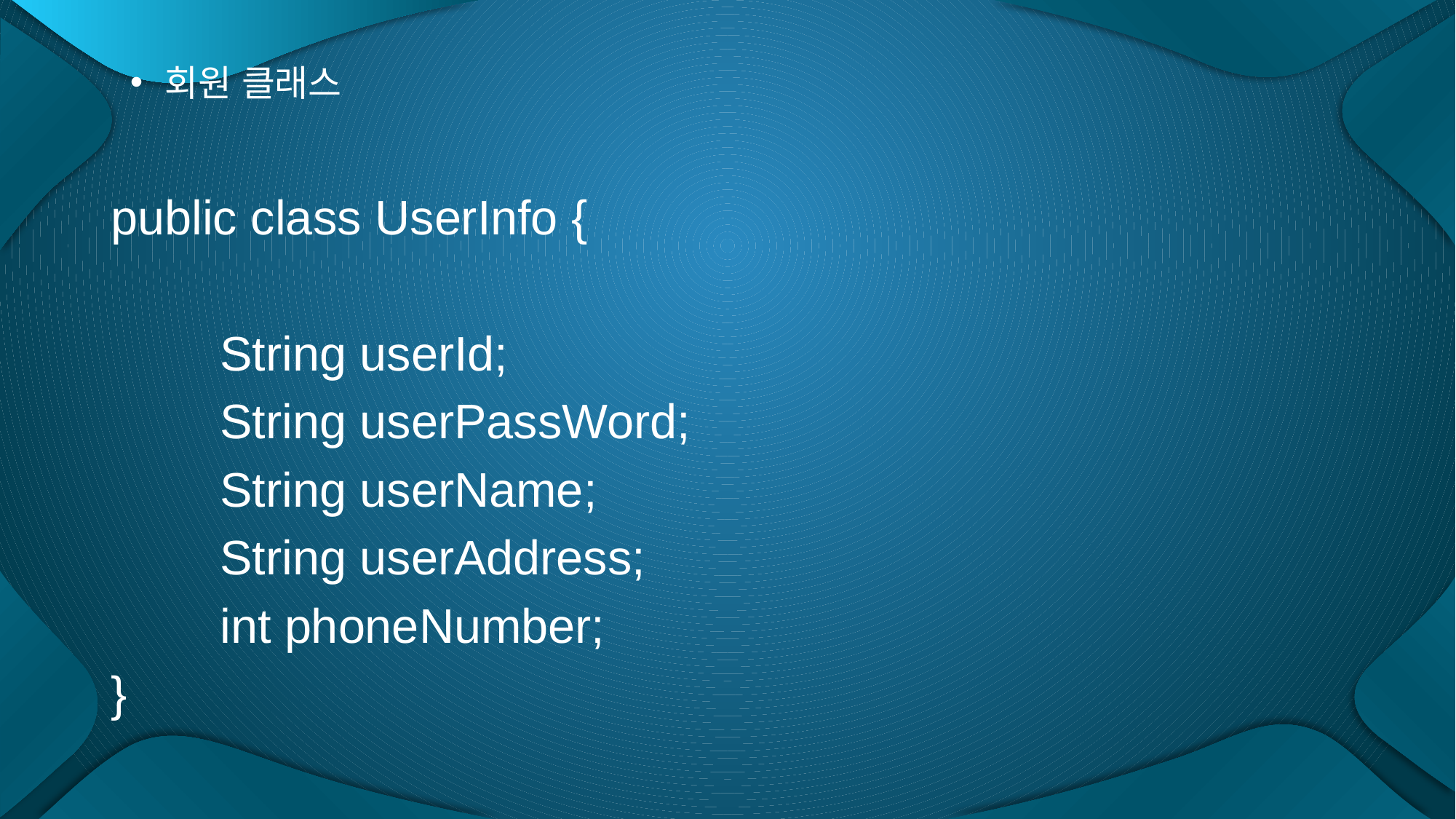

회원 클래스
public class UserInfo {

	String userId;
	String userPassWord;
	String userName;
	String userAddress;
	int phoneNumber;
}